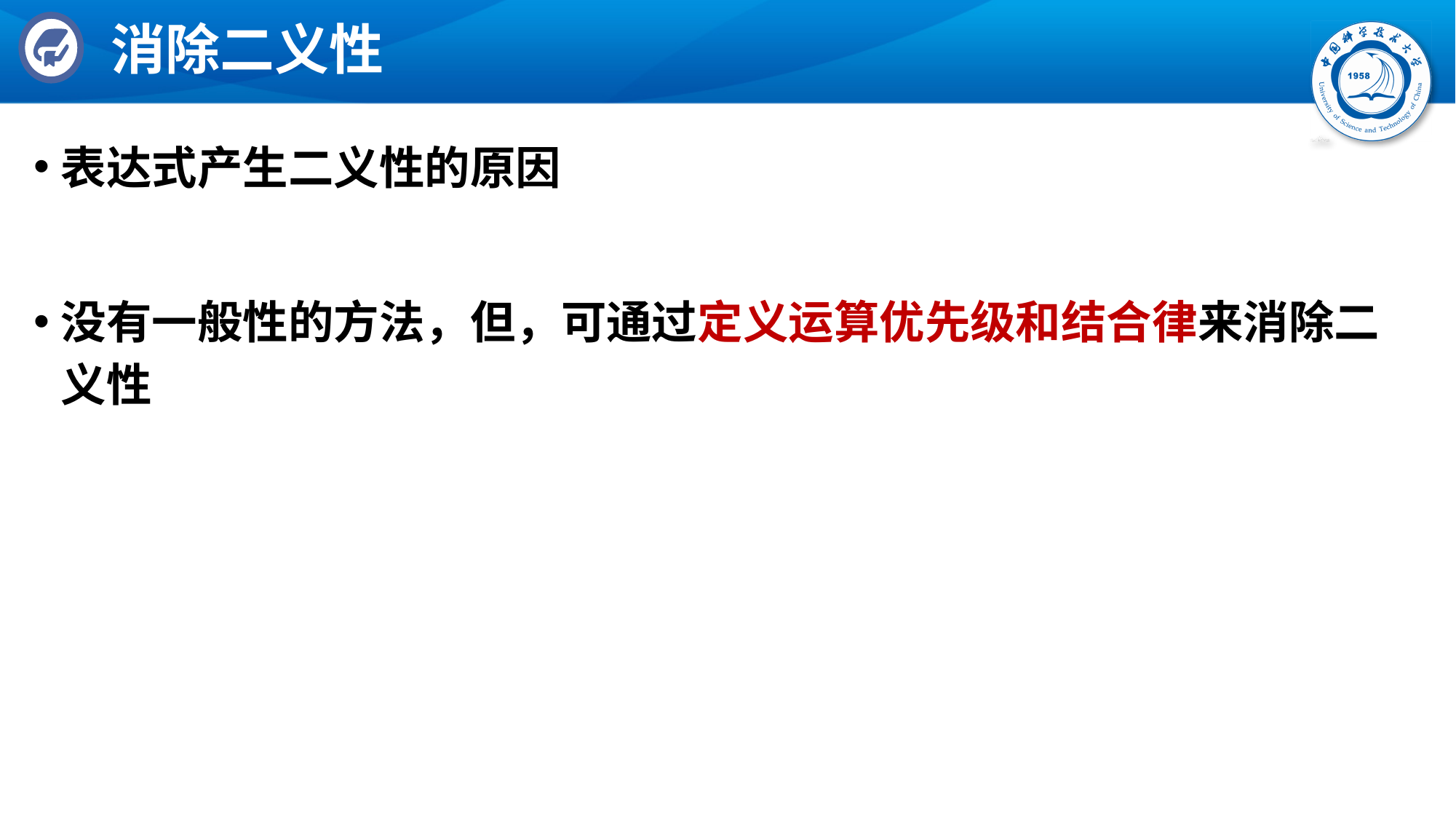

# 消除二义性
表达式产生二义性的原因

没有一般性的方法，但，可通过定义运算优先级和结合律来消除二义性